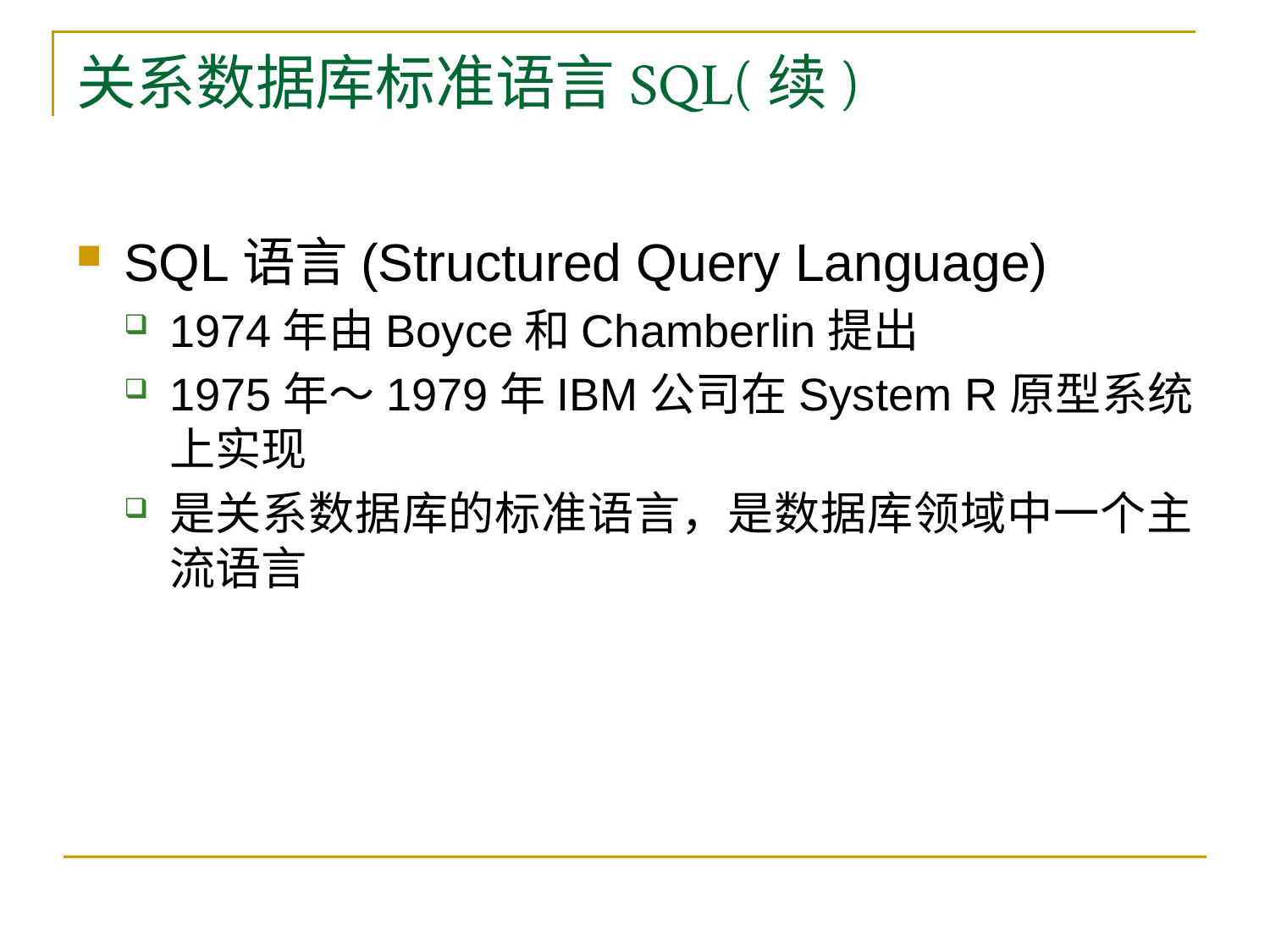

# 关系数据库标准语言SQL(续)
SQL语言(Structured Query Language)
1974年由Boyce和Chamberlin提出
1975年～1979年IBM公司在System R原型系统上实现
是关系数据库的标准语言，是数据库领域中一个主流语言